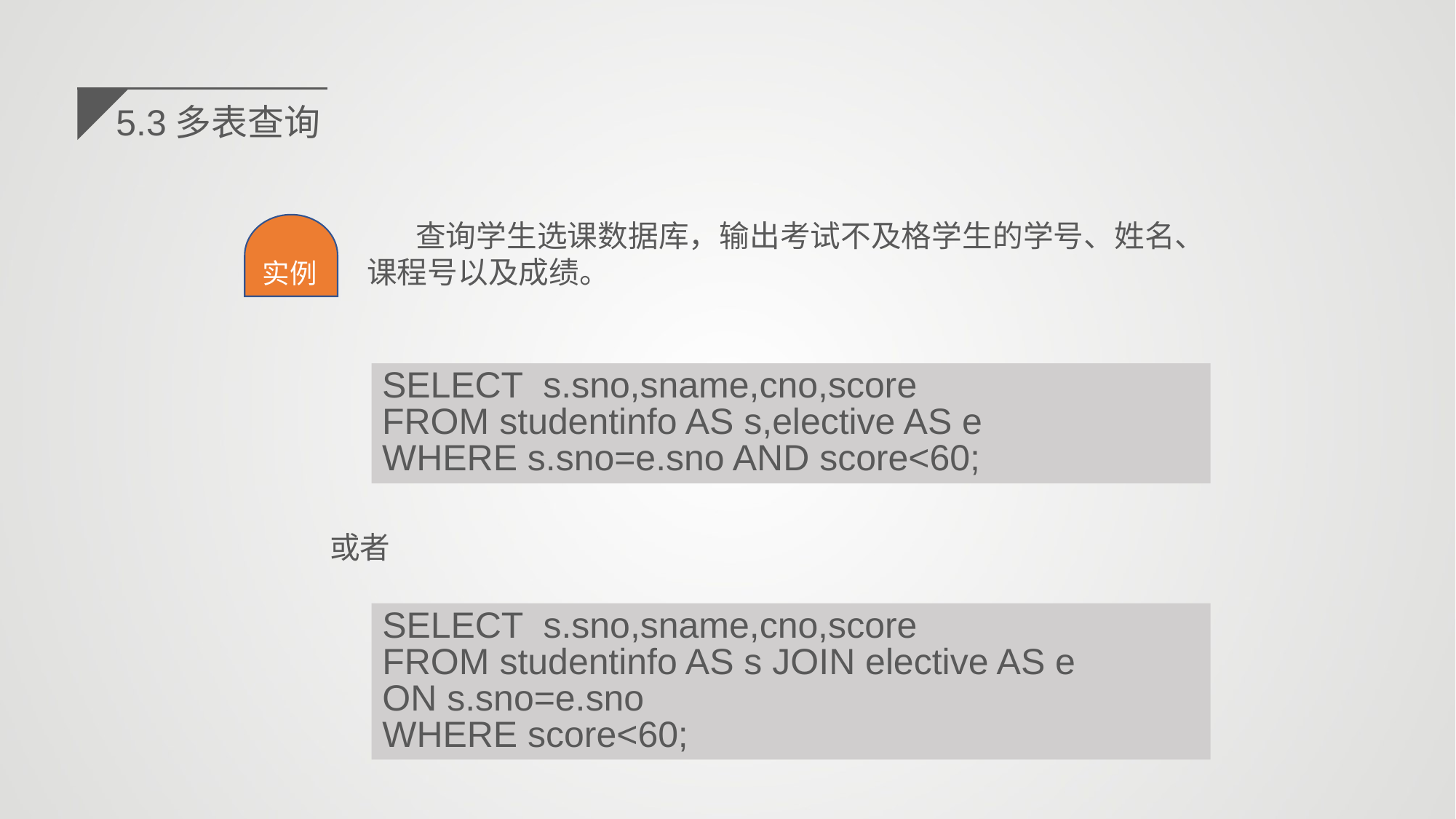

5.3多表查询

      查询学生选课数据库，输出考试不及格学生的学号、姓名、课程号以及成绩。
实例
SELECT  s.sno,sname,cno,score
FROM studentinfo AS s,elective AS e
WHERE s.sno=e.sno AND score<60;
或者
SELECT  s.sno,sname,cno,score
FROM studentinfo AS s JOIN elective AS e
ON s.sno=e.sno
WHERE score<60;